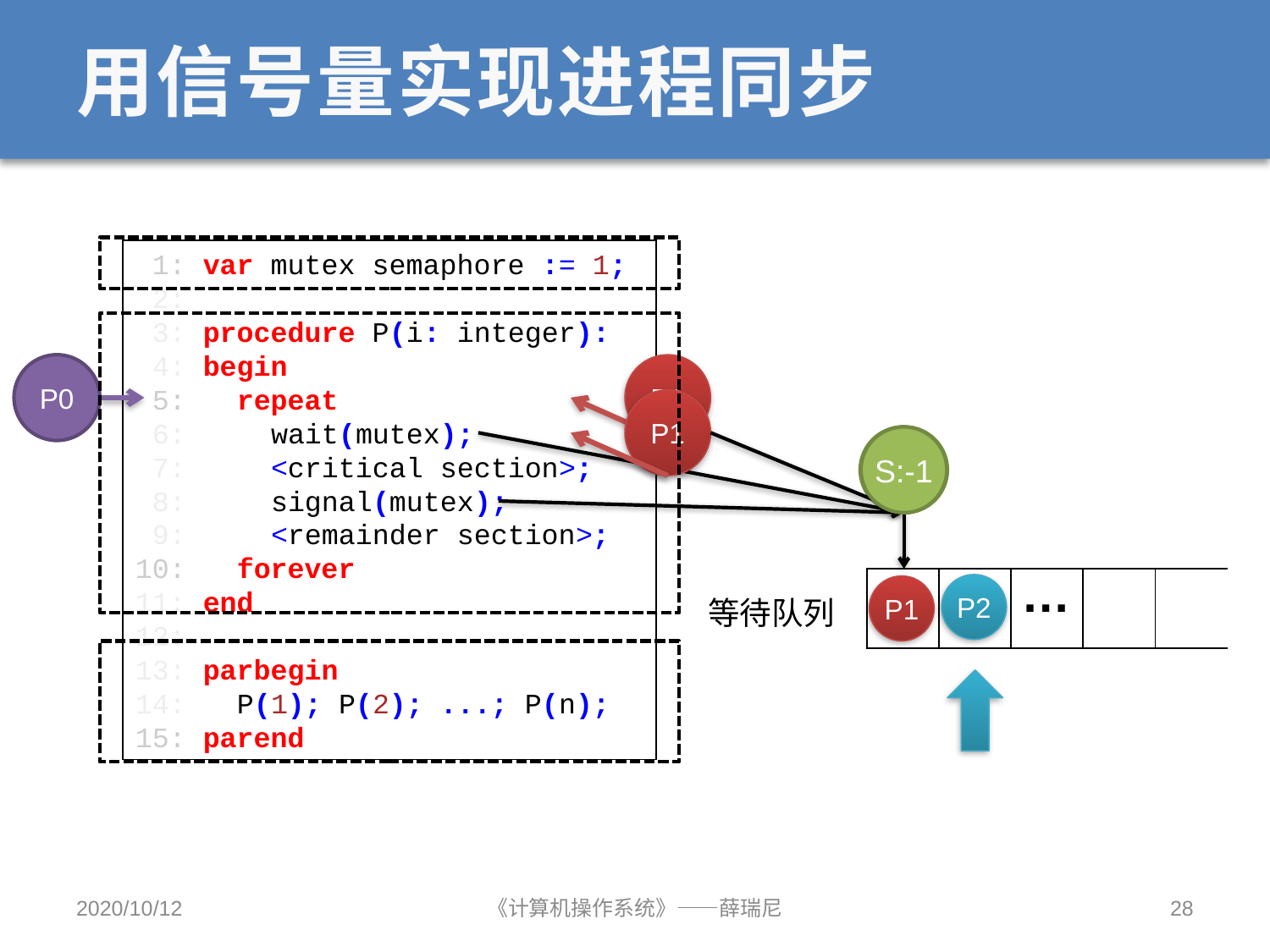

# 用信号量实现进程同步
 1: var mutex semaphore := 1;
 2:
 3: procedure P(i: integer):
 4: begin
 5:   repeat
 6:     wait(mutex);
 7:     <critical section>;
 8:     signal(mutex);
 9:     <remainder section>;
10:   forever
11: end
12:
13: parbegin
14:   P(1); P(2); ...; P(n);
15: parend

P0
P1
P1
S:-1
S:0
S:1
…
|  |  |  |  |  |
| --- | --- | --- | --- | --- |
P2
P1
等待队列

2020/10/12
《计算机操作系统》——薛瑞尼
28